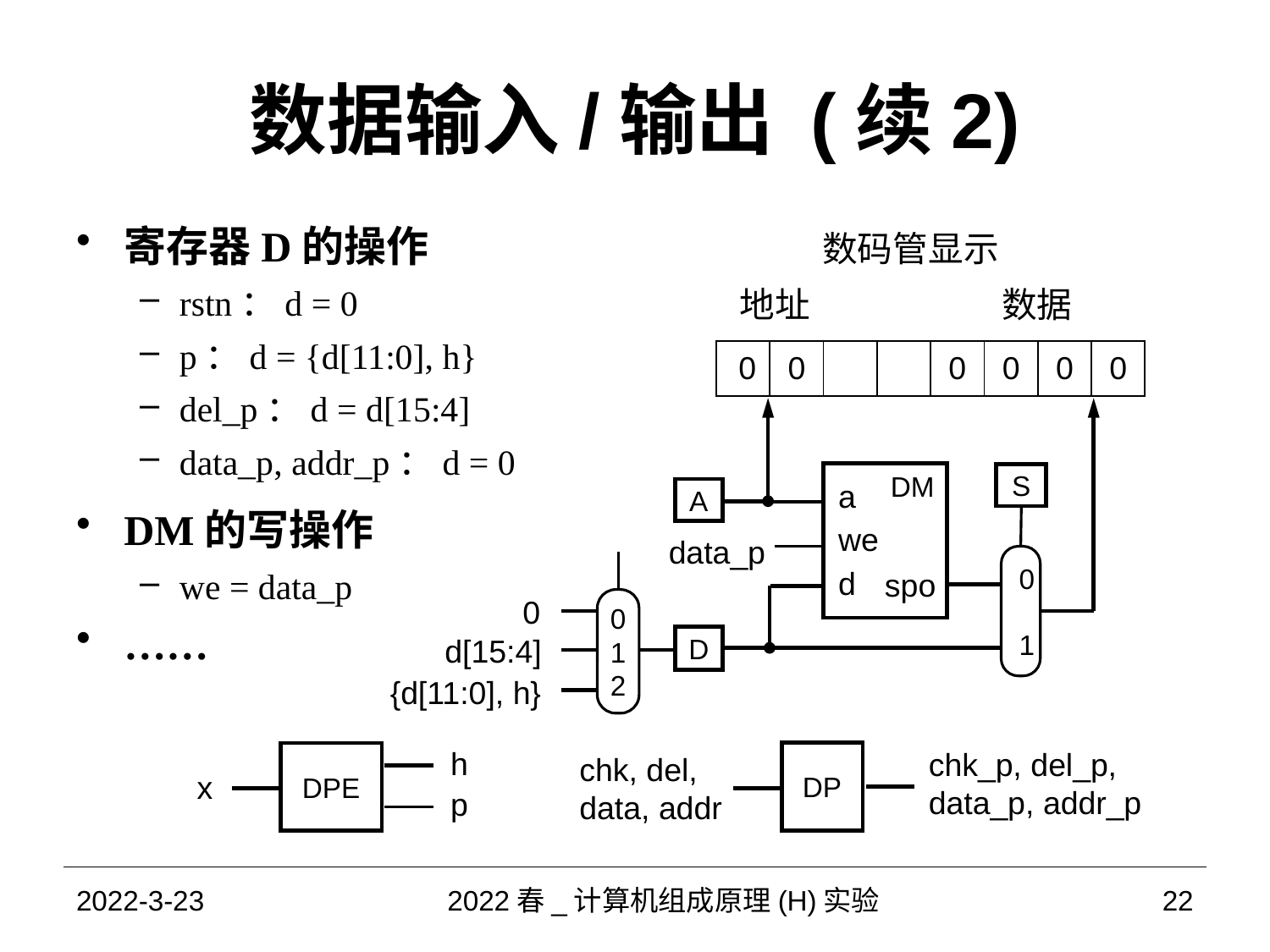

# 数据输入/输出 (续2)
寄存器D的操作
rstn：d = 0
p：d = {d[11:0], h}
del_p：d = d[15:4]
data_p, addr_p：d = 0
DM的写操作
we = data_p
……
数码管显示
地址
数据
| 0 | 0 |  |  | 0 | 0 | 0 | 0 |
| --- | --- | --- | --- | --- | --- | --- | --- |
DM
a
we
d
spo
S
A
data_p
0
1
0
0
1
2
d[15:4]
{d[11:0], h}
D
DP
chk_p, del_p, data_p, addr_p
chk, del, data, addr
DPE
h
x
p
2022-3-23
2022春_计算机组成原理(H)实验
22